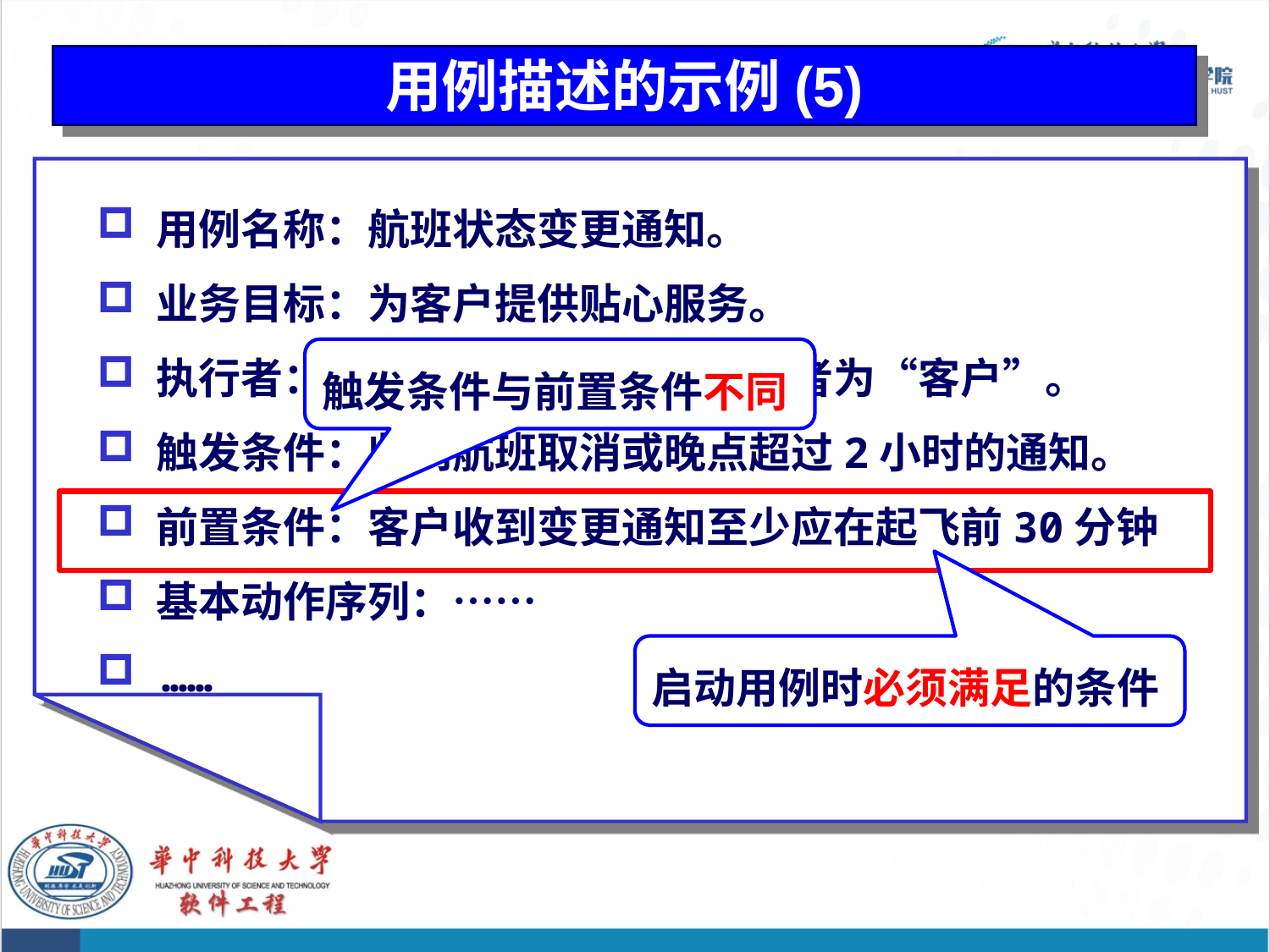

# 用例描述的示例(5)
 用例名称：航班状态变更通知。
 业务目标：为客户提供贴心服务。
 执行者：无主要执行者；次要执行者为“客户”。
 触发条件：收到航班取消或晚点超过2小时的通知。
 前置条件：客户收到变更通知至少应在起飞前30分钟
 基本动作序列：……
 ……
触发条件与前置条件不同

启动用例时必须满足的条件